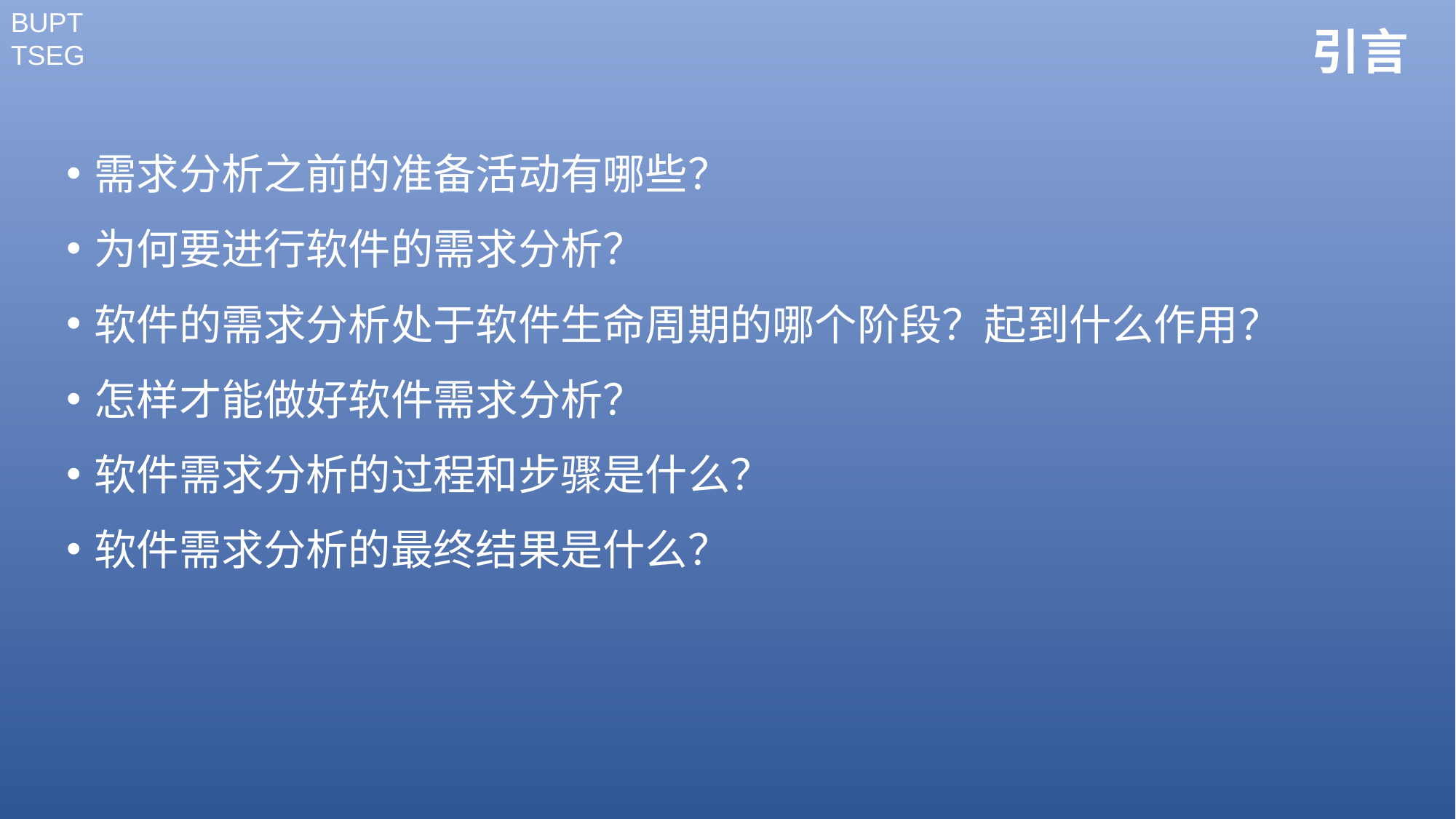

# 引言
需求分析之前的准备活动有哪些？
为何要进行软件的需求分析？
软件的需求分析处于软件生命周期的哪个阶段？起到什么作用？
怎样才能做好软件需求分析？
软件需求分析的过程和步骤是什么？
软件需求分析的最终结果是什么？